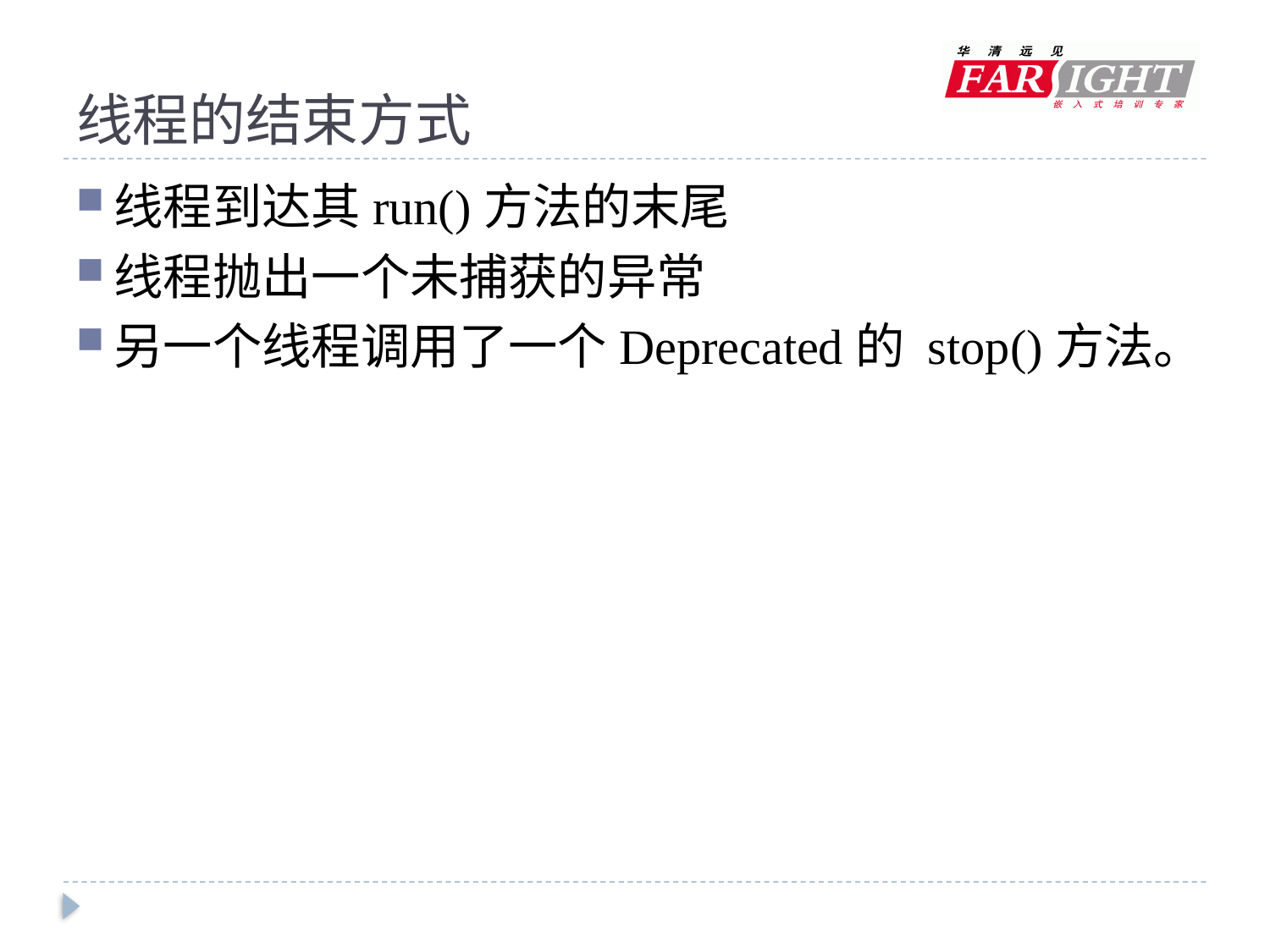

# 线程的结束方式
线程到达其run()方法的末尾
线程抛出一个未捕获的异常
另一个线程调用了一个Deprecated的 stop()方法。